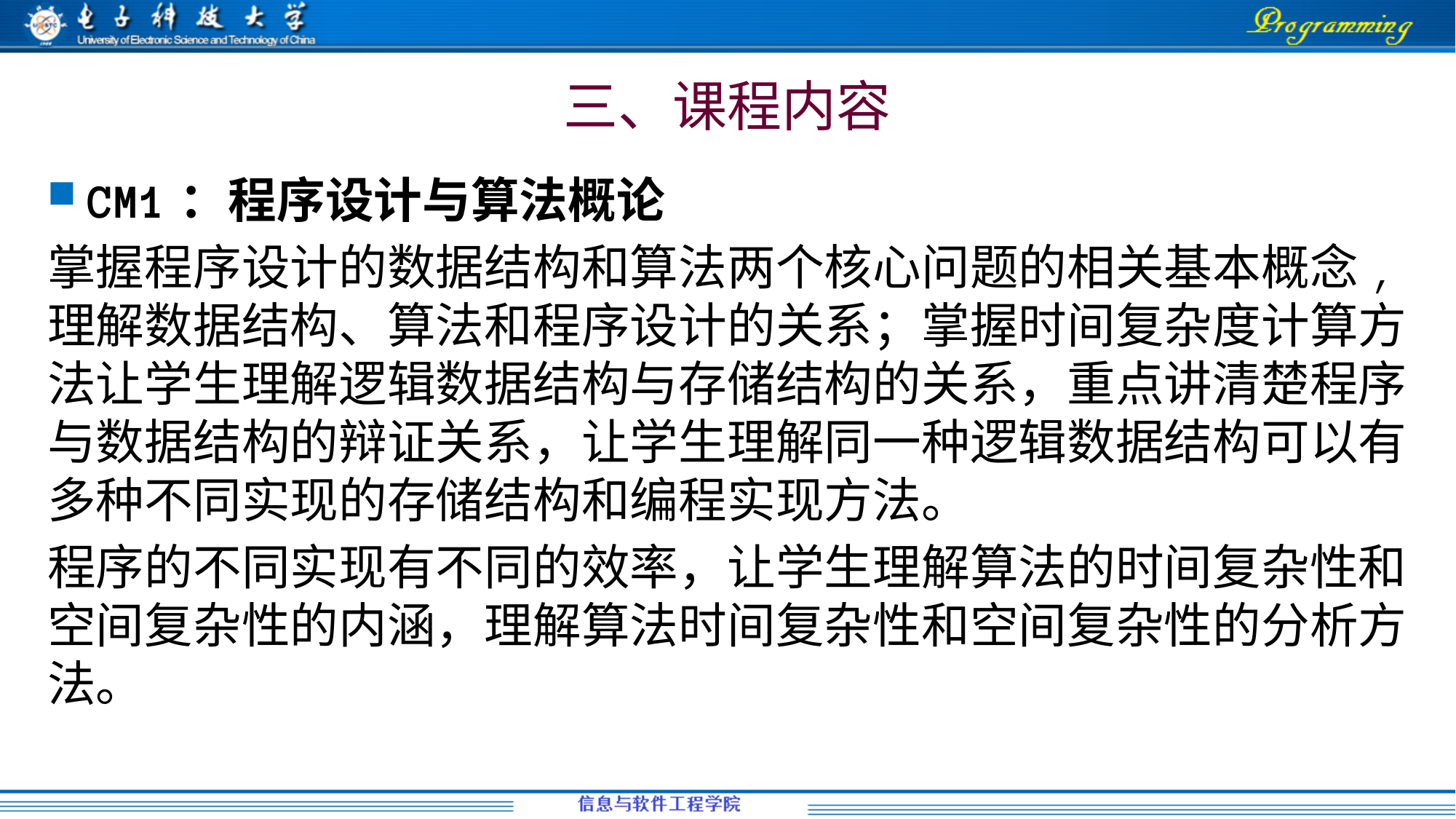

# 三、课程内容
CM1：程序设计与算法概论
掌握程序设计的数据结构和算法两个核心问题的相关基本概念, 理解数据结构、算法和程序设计的关系；掌握时间复杂度计算方法让学生理解逻辑数据结构与存储结构的关系，重点讲清楚程序与数据结构的辩证关系，让学生理解同一种逻辑数据结构可以有多种不同实现的存储结构和编程实现方法。
程序的不同实现有不同的效率，让学生理解算法的时间复杂性和空间复杂性的内涵，理解算法时间复杂性和空间复杂性的分析方法。